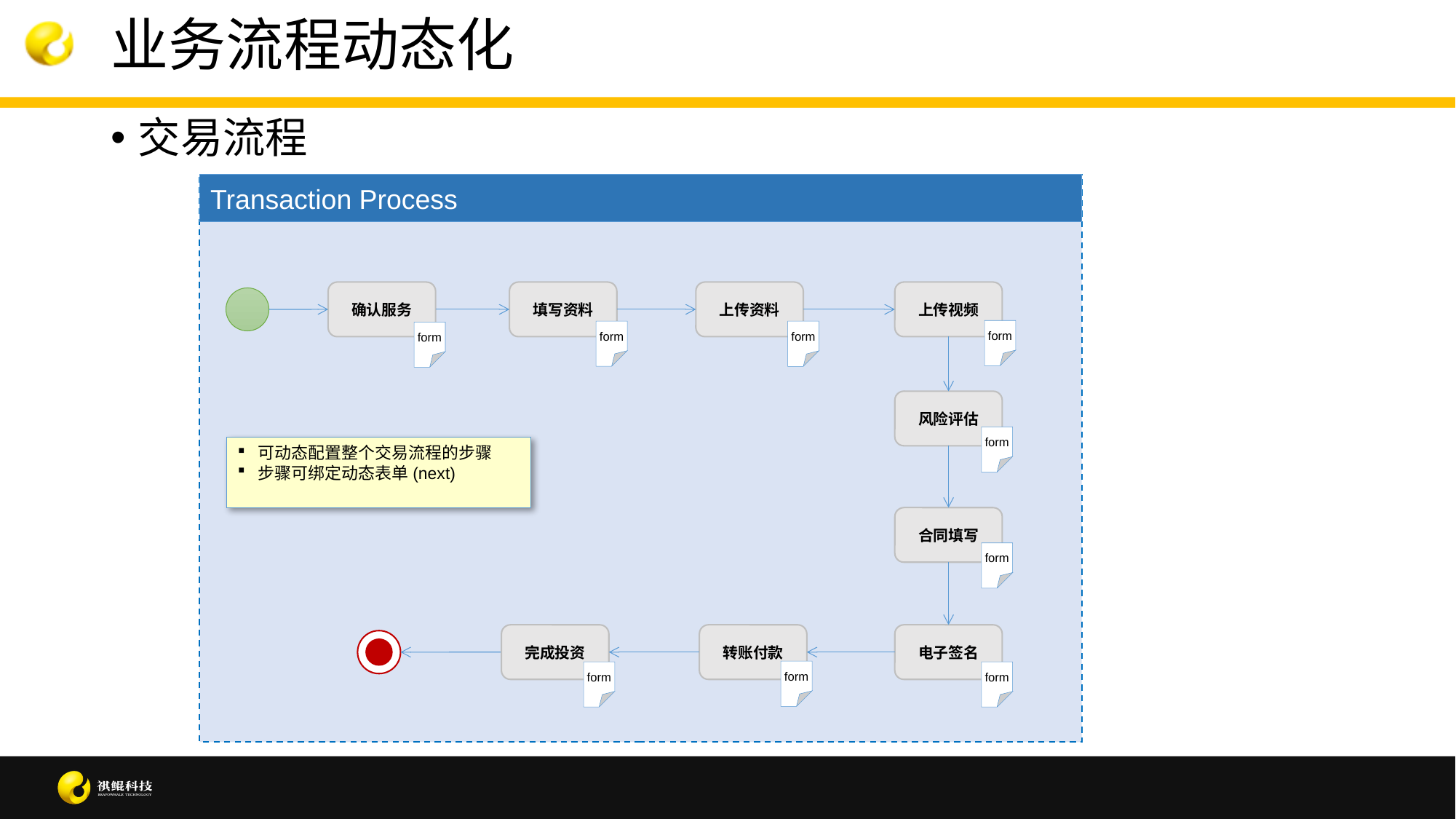

# 业务流程动态化
交易流程

Transaction Process
确认服务
填写资料
上传资料
上传视频

form
form
form
form
风险评估
form
可动态配置整个交易流程的步骤
步骤可绑定动态表单(next)

合同填写
form
完成投资
转账付款
电子签名

form
form
form